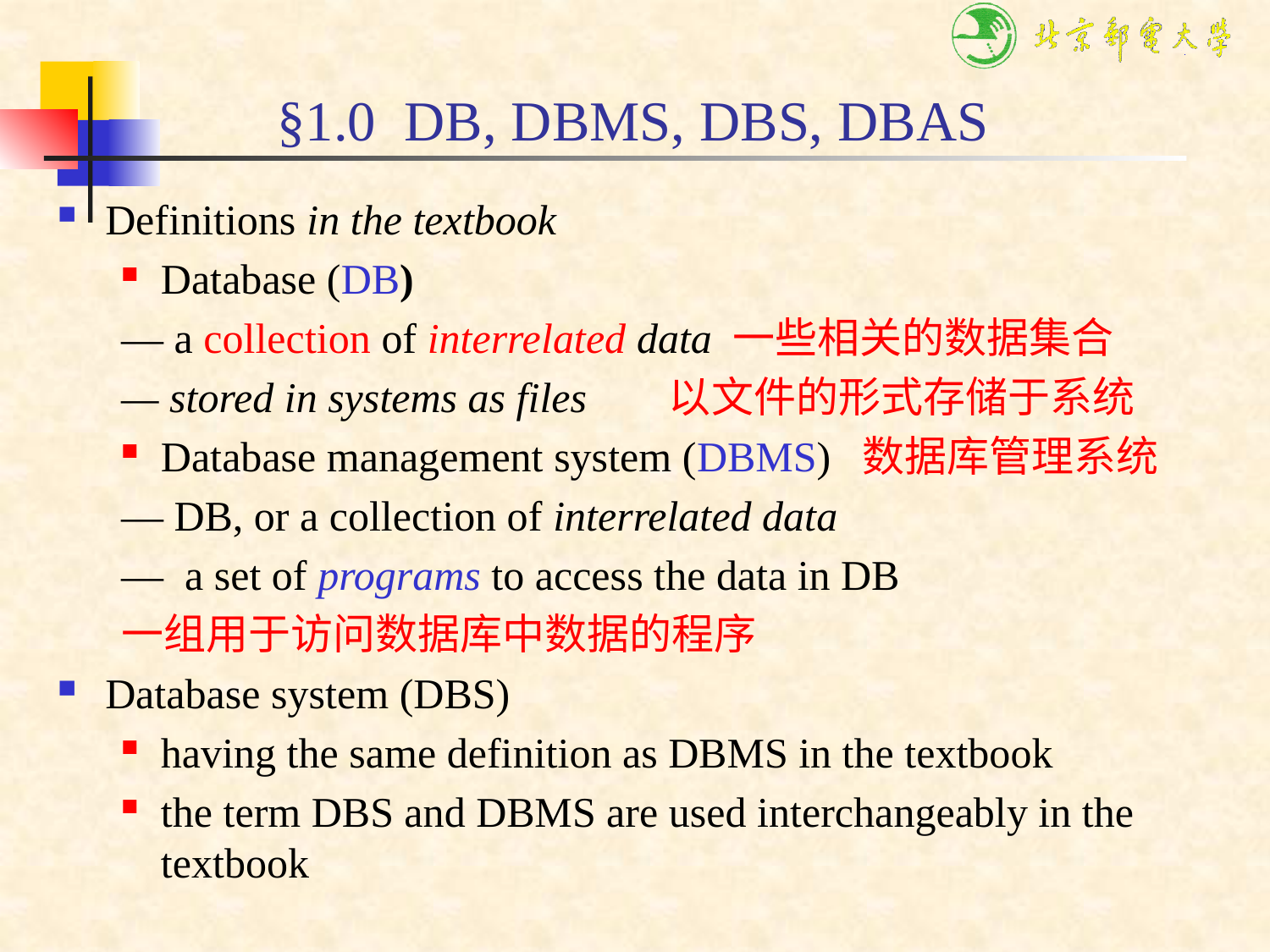

# §1.0  DB, DBMS, DBS, DBAS
Definitions in the textbook
Database (DB)
— a collection of interrelated data 一些相关的数据集合
— stored in systems as files 	以文件的形式存储于系统
Database management system (DBMS)  数据库管理系统
— DB, or a collection of interrelated data
—  a set of programs to access the data in DB
一组用于访问数据库中数据的程序
Database system (DBS)
having the same definition as DBMS in the textbook
the term DBS and DBMS are used interchangeably in the textbook
18